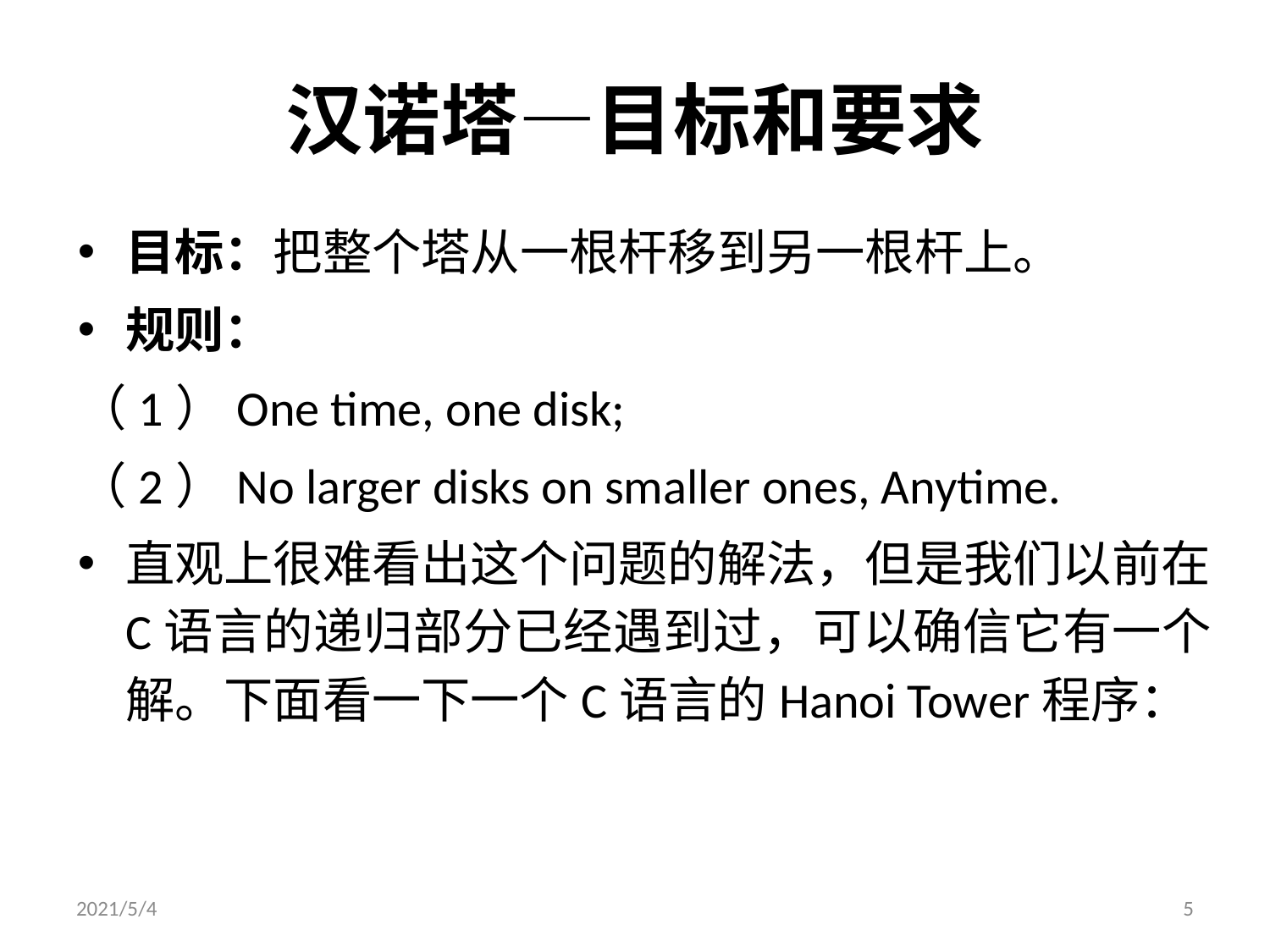

# 汉诺塔—目标和要求
目标：把整个塔从一根杆移到另一根杆上。
规则：
（1）One time, one disk;
（2）No larger disks on smaller ones, Anytime.
直观上很难看出这个问题的解法，但是我们以前在C语言的递归部分已经遇到过，可以确信它有一个解。下面看一下一个C语言的Hanoi Tower程序：
2021/5/4
5